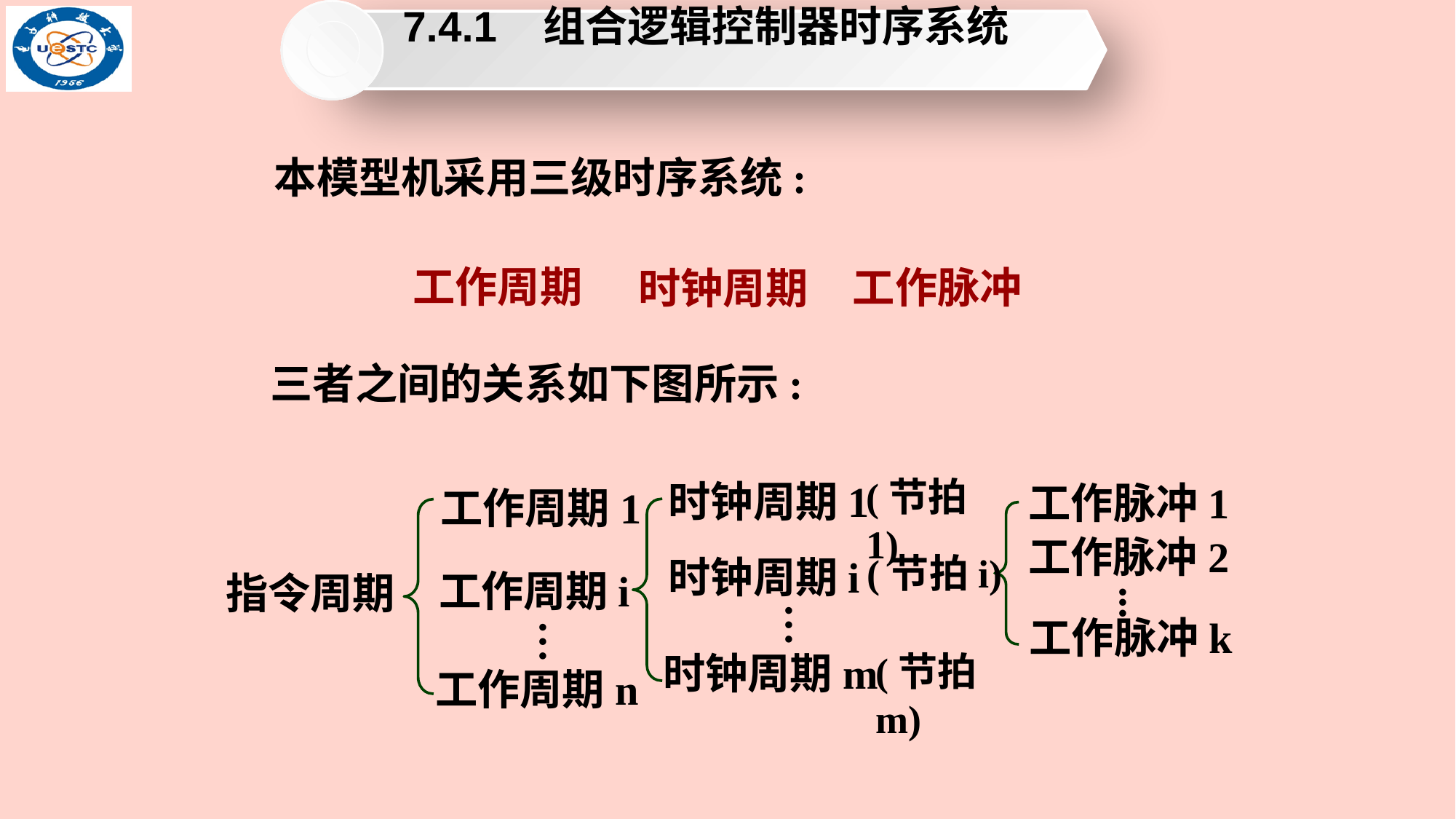

7.4.1   组合逻辑控制器时序系统

本模型机采用三级时序系统:
工作周期
工作脉冲
时钟周期
三者之间的关系如下图所示:
(节拍1)
时钟周期1

(节拍i)
时钟周期i
…
(节拍m)
时钟周期m
工作脉冲1

工作脉冲2
...
工作脉冲k
工作周期1

工作周期i
…
工作周期n
指令周期